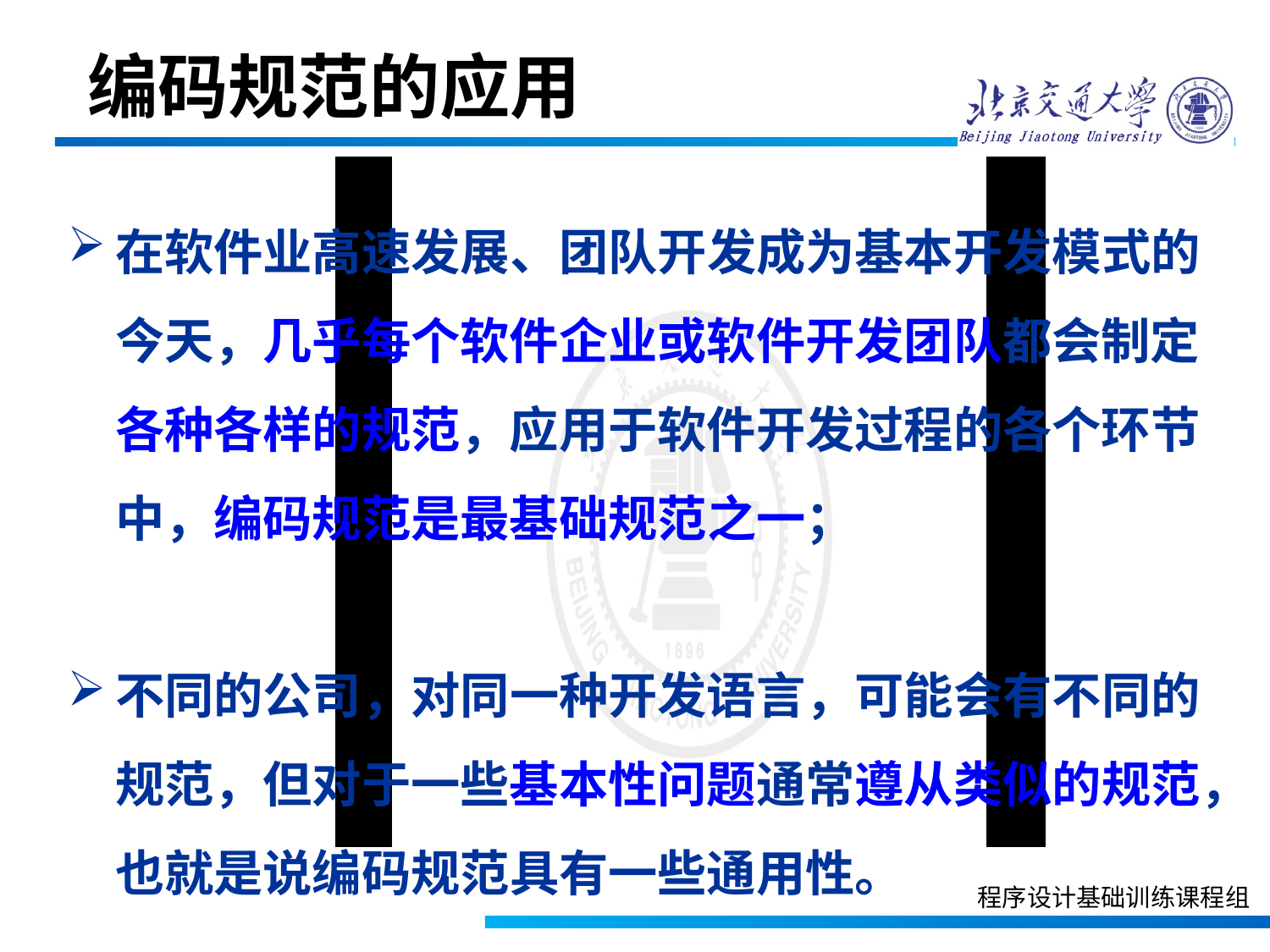

编码规范的应用
在软件业高速发展、团队开发成为基本开发模式的今天，几乎每个软件企业或软件开发团队都会制定各种各样的规范，应用于软件开发过程的各个环节中，编码规范是最基础规范之一；

不同的公司，对同一种开发语言，可能会有不同的规范，但对于一些基本性问题通常遵从类似的规范，也就是说编码规范具有一些通用性。
程序设计基础训练课程组